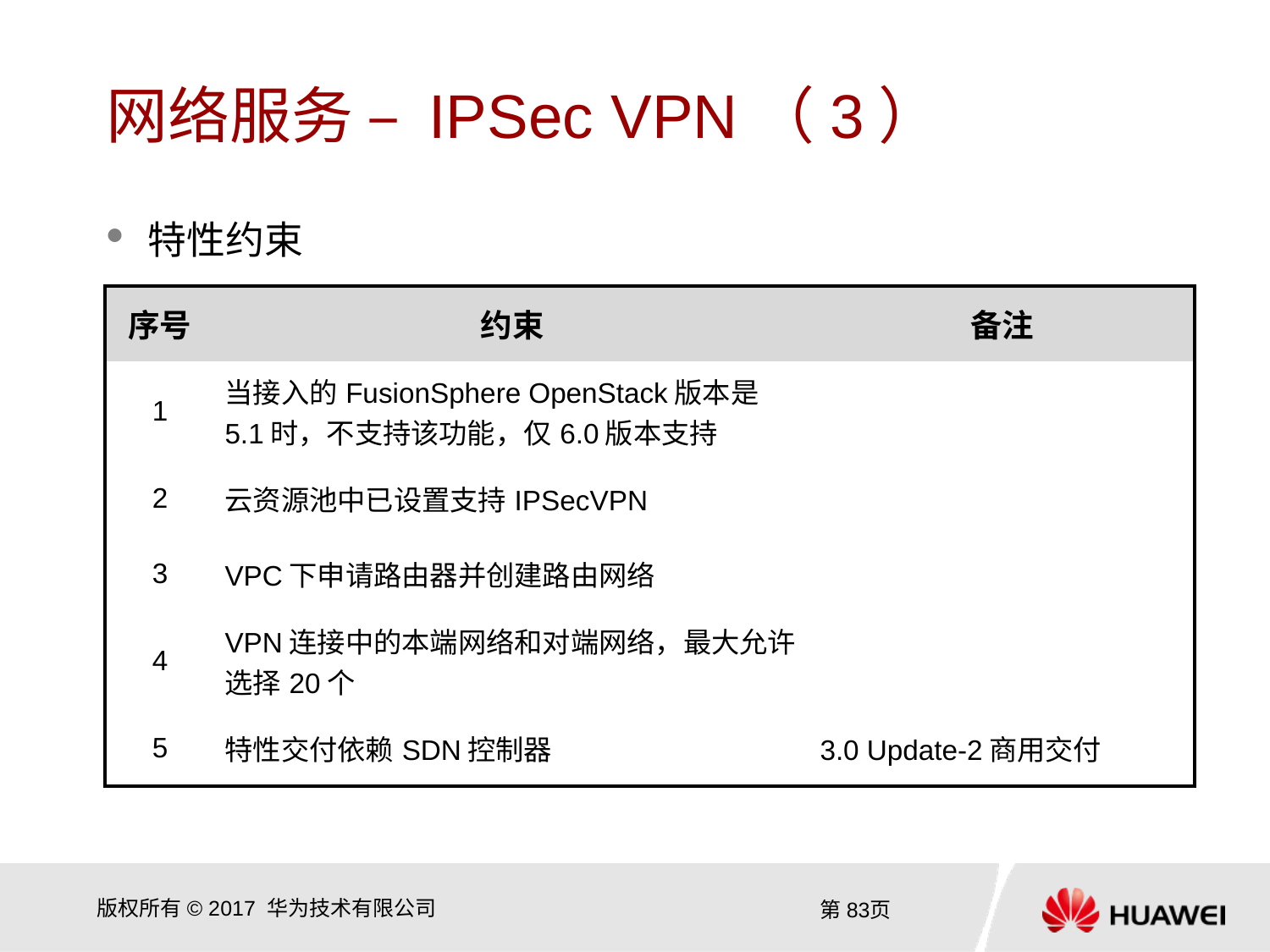

# 网络服务 – IPSec VPN（3）
特性约束
| 序号 | 约束 | 备注 |
| --- | --- | --- |
| 1 | 当接入的FusionSphere OpenStack版本是5.1时，不支持该功能，仅6.0版本支持 |  |
| 2 | 云资源池中已设置支持IPSecVPN |  |
| 3 | VPC下申请路由器并创建路由网络 |  |
| 4 | VPN连接中的本端网络和对端网络，最大允许选择20个 |  |
| 5 | 特性交付依赖SDN控制器 | 3.0 Update-2商用交付 |